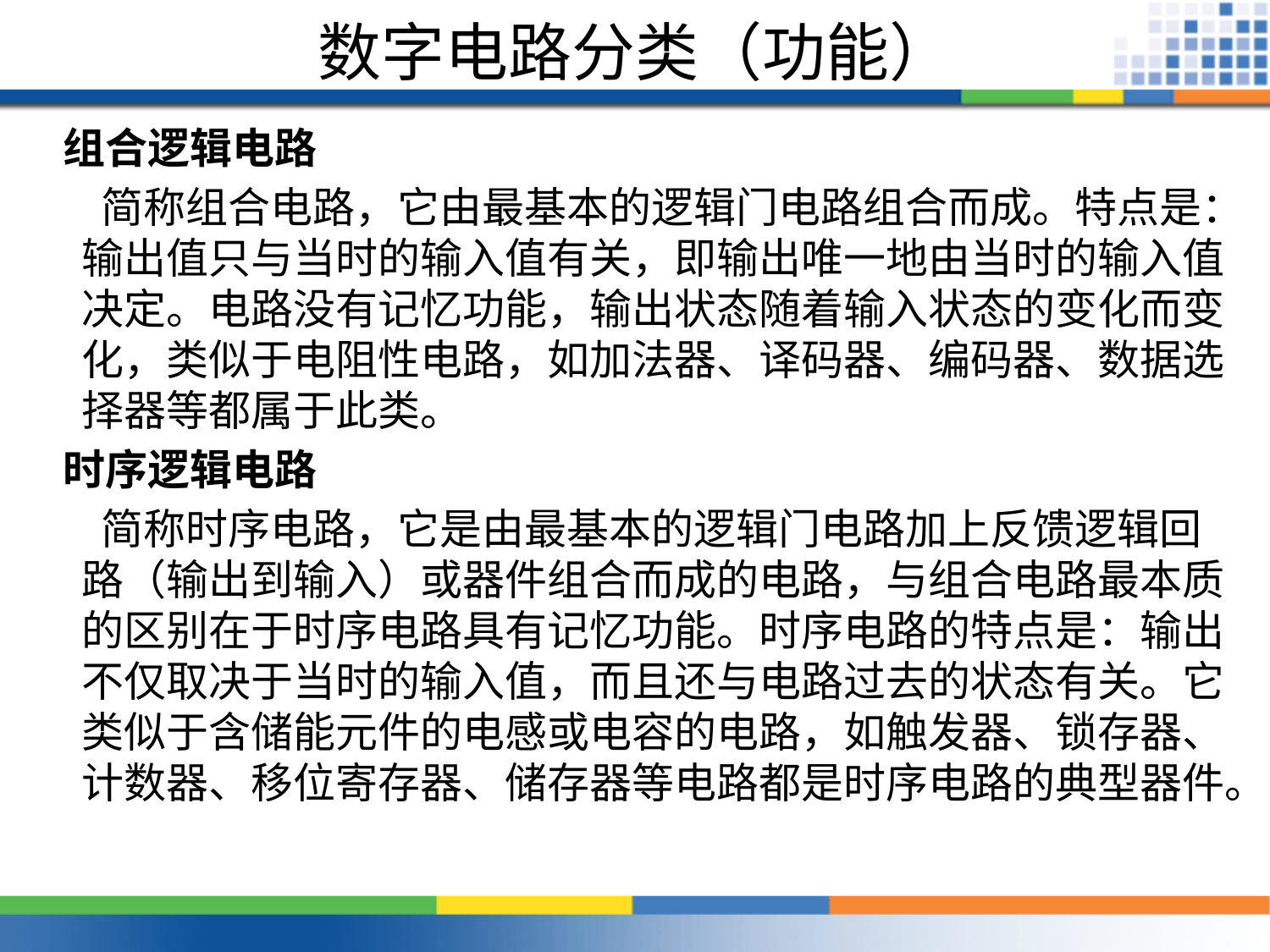

# 数字电路分类（功能）
  组合逻辑电路
      简称组合电路，它由最基本的逻辑门电路组合而成。特点是：输出值只与当时的输入值有关，即输出唯一地由当时的输入值决定。电路没有记忆功能，输出状态随着输入状态的变化而变化，类似于电阻性电路，如加法器、译码器、编码器、数据选择器等都属于此类。
  时序逻辑电路
      简称时序电路，它是由最基本的逻辑门电路加上反馈逻辑回路（输出到输入）或器件组合而成的电路，与组合电路最本质的区别在于时序电路具有记忆功能。时序电路的特点是：输出不仅取决于当时的输入值，而且还与电路过去的状态有关。它类似于含储能元件的电感或电容的电路，如触发器、锁存器、计数器、移位寄存器、储存器等电路都是时序电路的典型器件。